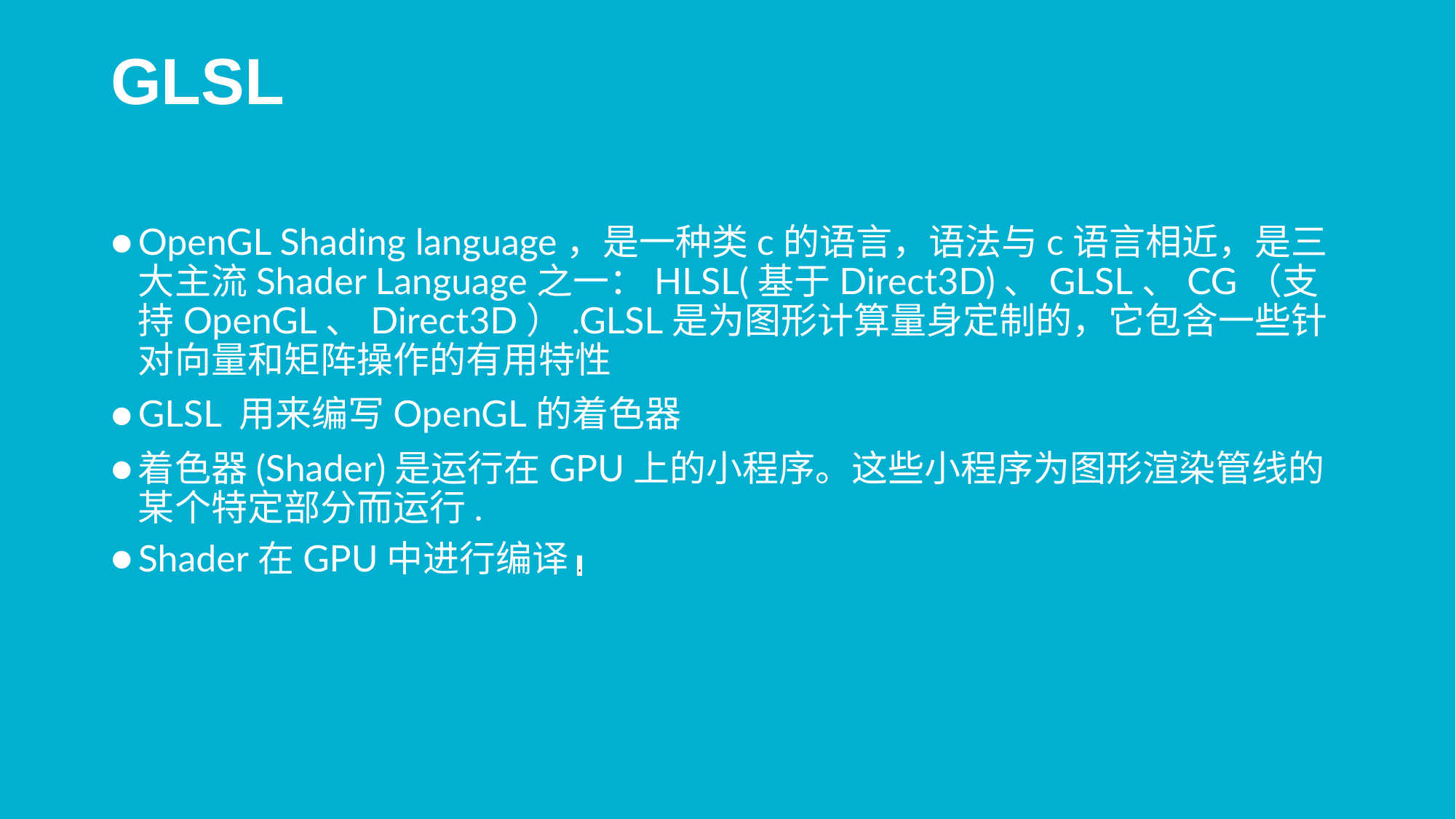

# GLSL
OpenGL Shading language，是一种类c的语言，语法与c语言相近，是三大主流Shader Language之一：HLSL(基于Direct3D)、GLSL、CG（支持OpenGL、Direct3D）.GLSL是为图形计算量身定制的，它包含一些针对向量和矩阵操作的有用特性
GLSL 用来编写OpenGL的着色器
着色器(Shader)是运行在GPU上的小程序。这些小程序为图形渲染管线的某个特定部分而运行.
Shader在GPU中进行编译.